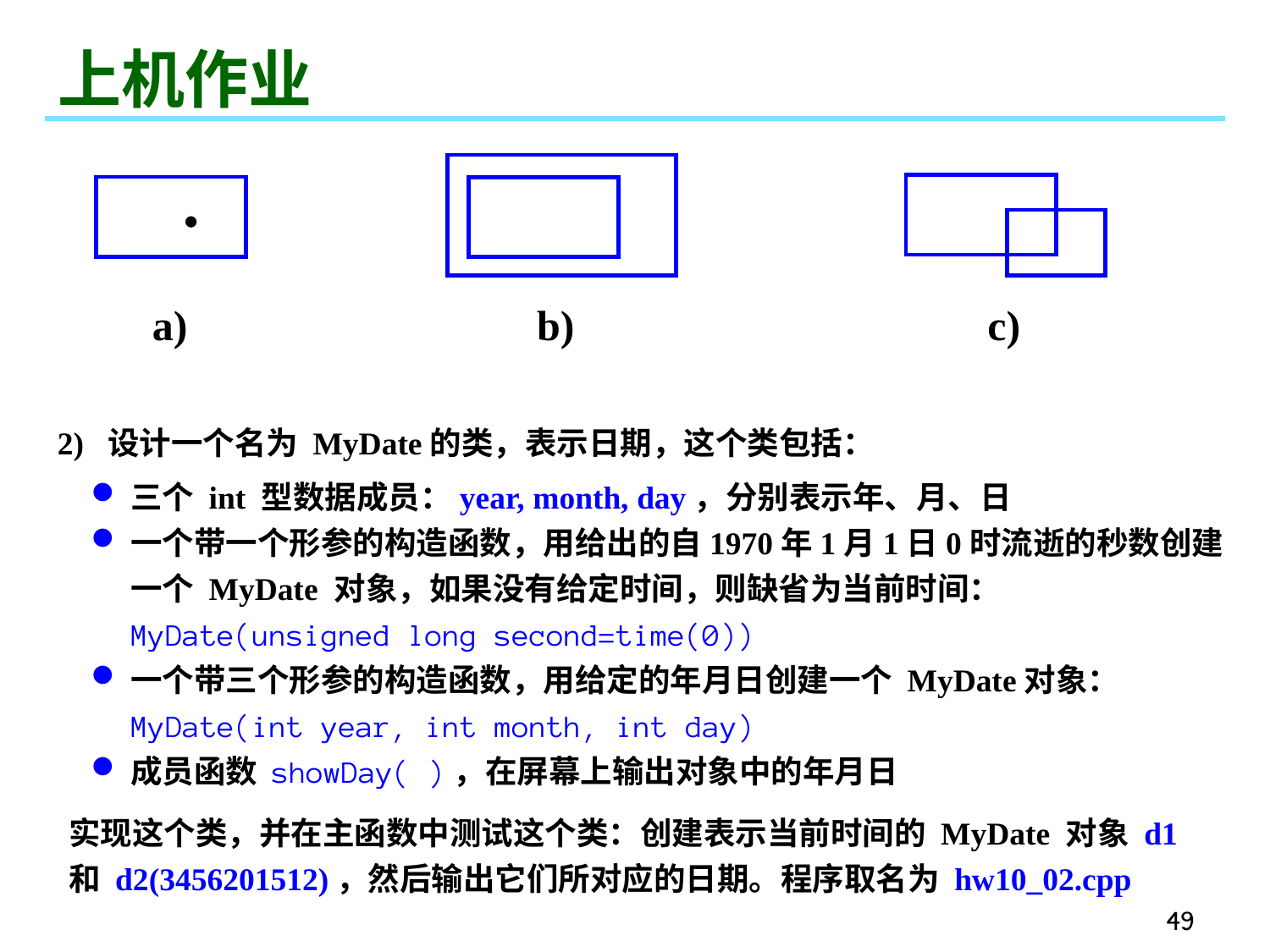

# 上机作业

a)                                 b)                                       c)
2)  设计一个名为 MyDate的类，表示日期，这个类包括：
三个 int 型数据成员：year, month, day，分别表示年、月、日
一个带一个形参的构造函数，用给出的自1970年1月1日0时流逝的秒数创建一个 MyDate 对象，如果没有给定时间，则缺省为当前时间：
     MyDate(unsigned long second=time(0))
一个带三个形参的构造函数，用给定的年月日创建一个 MyDate对象：
     MyDate(int year, int month, int day)
成员函数 showDay( )，在屏幕上输出对象中的年月日
实现这个类，并在主函数中测试这个类：创建表示当前时间的 MyDate 对象 d1 和 d2(3456201512)，然后输出它们所对应的日期。程序取名为 hw10_02.cpp
49